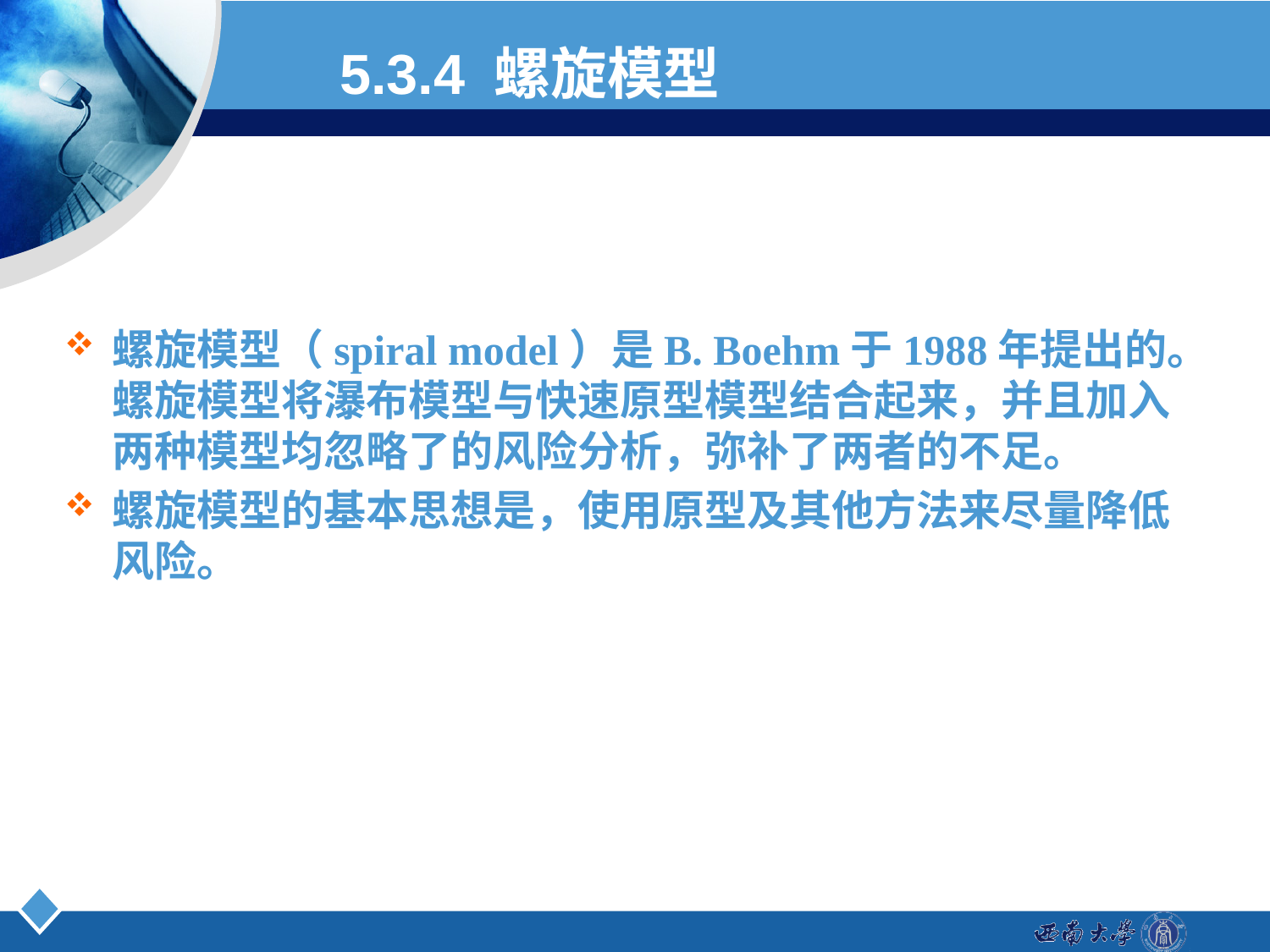

# 5.3.4 螺旋模型
螺旋模型（spiral model）是B. Boehm于1988年提出的。螺旋模型将瀑布模型与快速原型模型结合起来，并且加入两种模型均忽略了的风险分析，弥补了两者的不足。
螺旋模型的基本思想是，使用原型及其他方法来尽量降低风险。